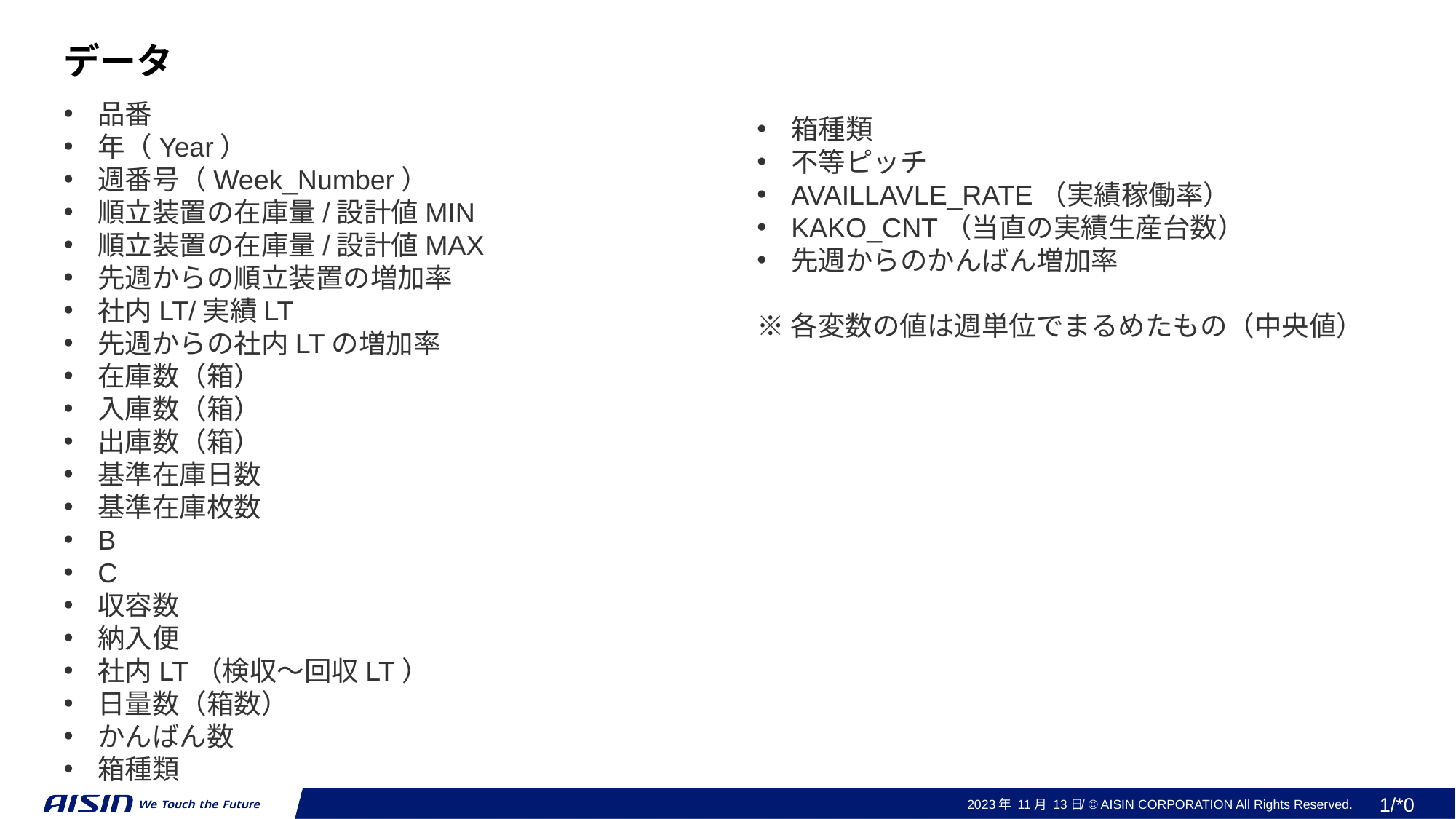

データ
品番
年（Year）
週番号（Week_Number）
順立装置の在庫量/設計値MIN
順立装置の在庫量/設計値MAX
先週からの順立装置の増加率
社内LT/実績LT
先週からの社内LTの増加率
在庫数（箱）
入庫数（箱）
出庫数（箱）
基準在庫日数
基準在庫枚数
B
C
収容数
納入便
社内LT（検収〜回収LT）
日量数（箱数）
かんばん数
箱種類

箱種類
不等ピッチ
AVAILLAVLE_RATE（実績稼働率）
KAKO_CNT（当直の実績生産台数）
先週からのかんばん増加率

※各変数の値は週単位でまるめたもの（中央値）
2023年 11月 13日